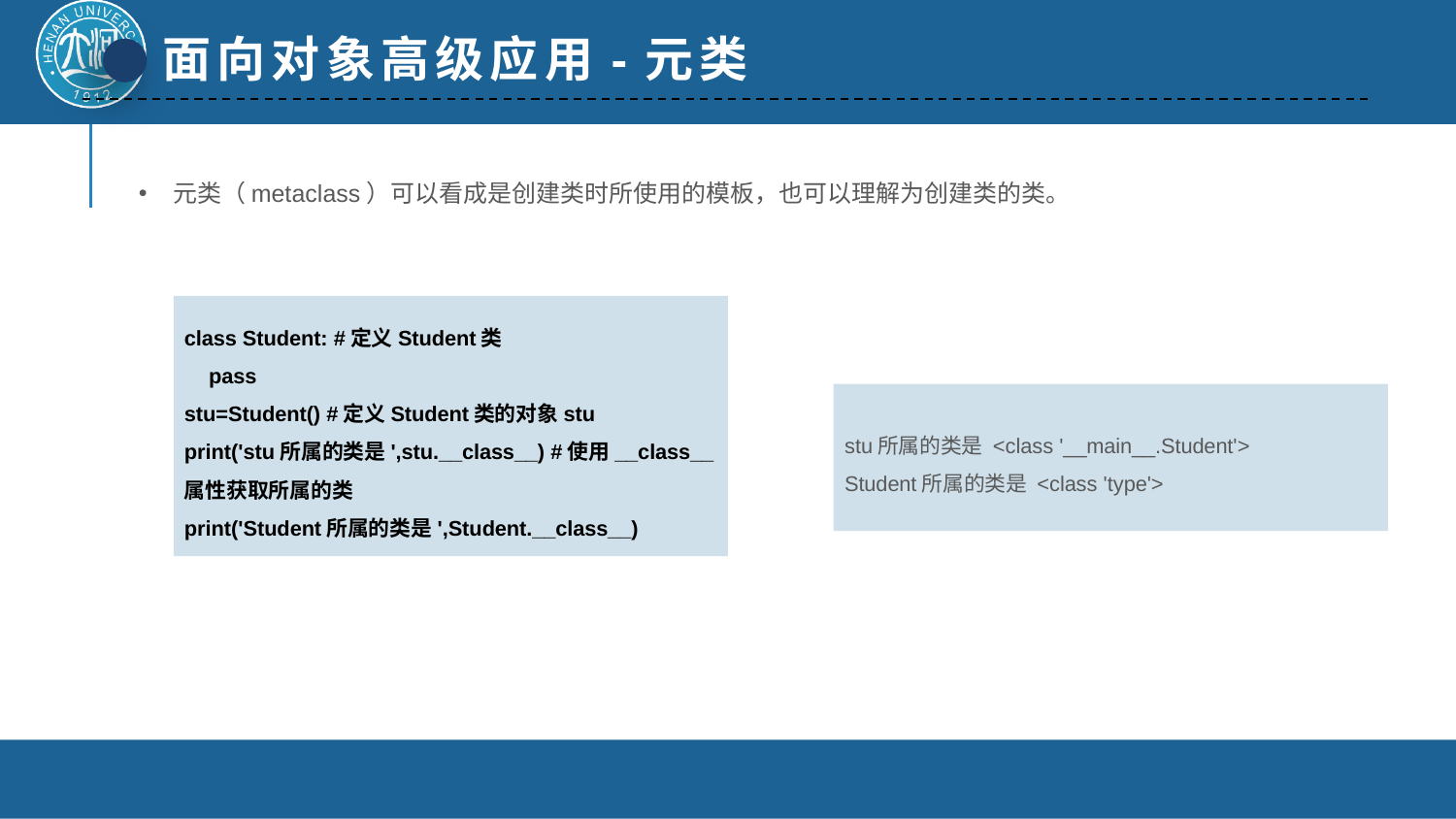

面向对象高级应用-元类

元类（metaclass）可以看成是创建类时所使用的模板，也可以理解为创建类的类。
class Student: #定义Student类
    pass
stu=Student() #定义Student类的对象stu
print('stu所属的类是',stu.__class__) #使用__class__属性获取所属的类
print('Student所属的类是',Student.__class__)
stu所属的类是 <class '__main__.Student'>
Student所属的类是 <class 'type'>